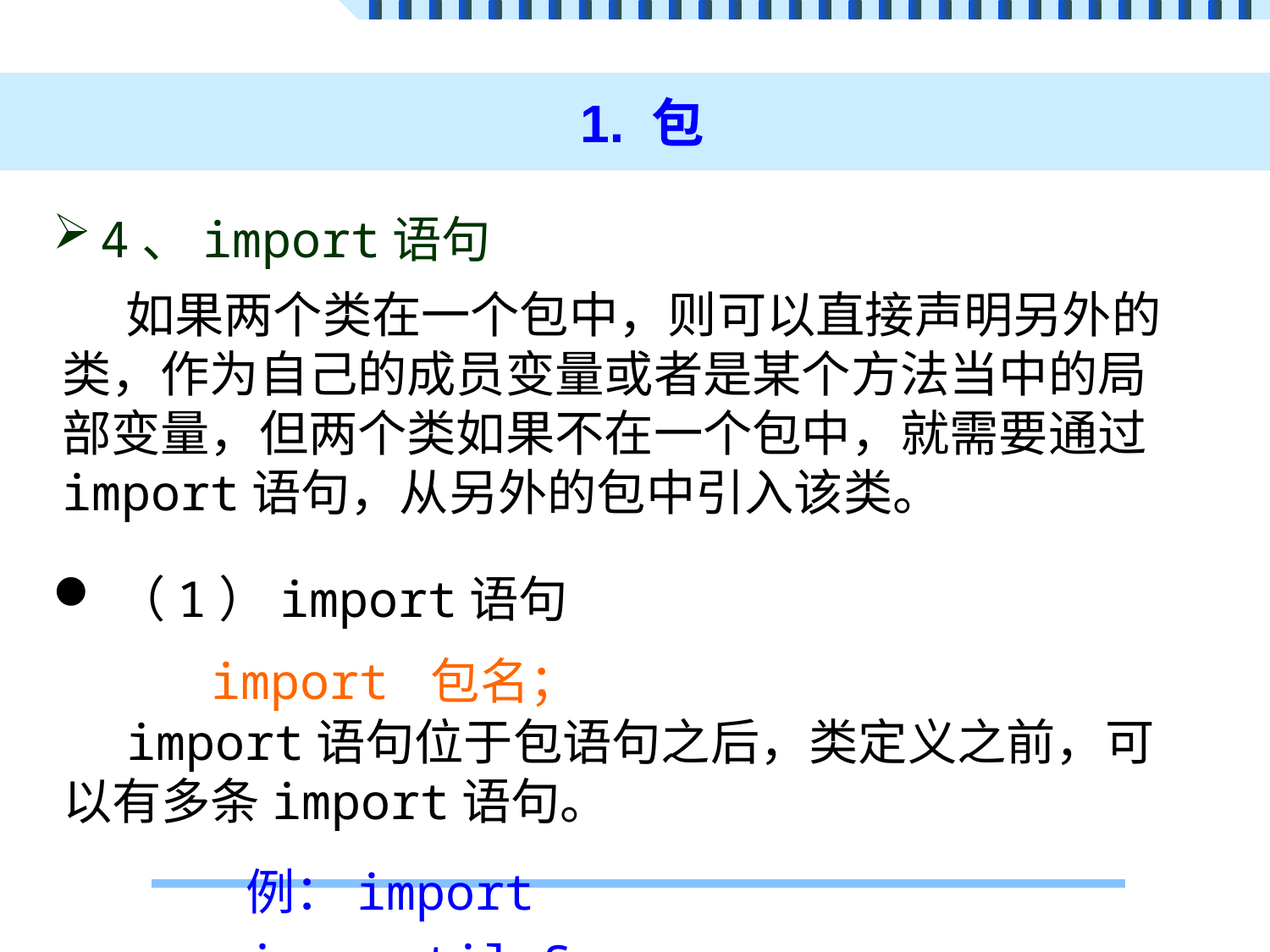

# 1. 包
4、import语句
如果两个类在一个包中，则可以直接声明另外的类，作为自己的成员变量或者是某个方法当中的局部变量，但两个类如果不在一个包中，就需要通过import语句，从另外的包中引入该类。
（1）import语句
import 包名；
import语句位于包语句之后，类定义之前，可以有多条import语句。
例：import java.util.Scanner;